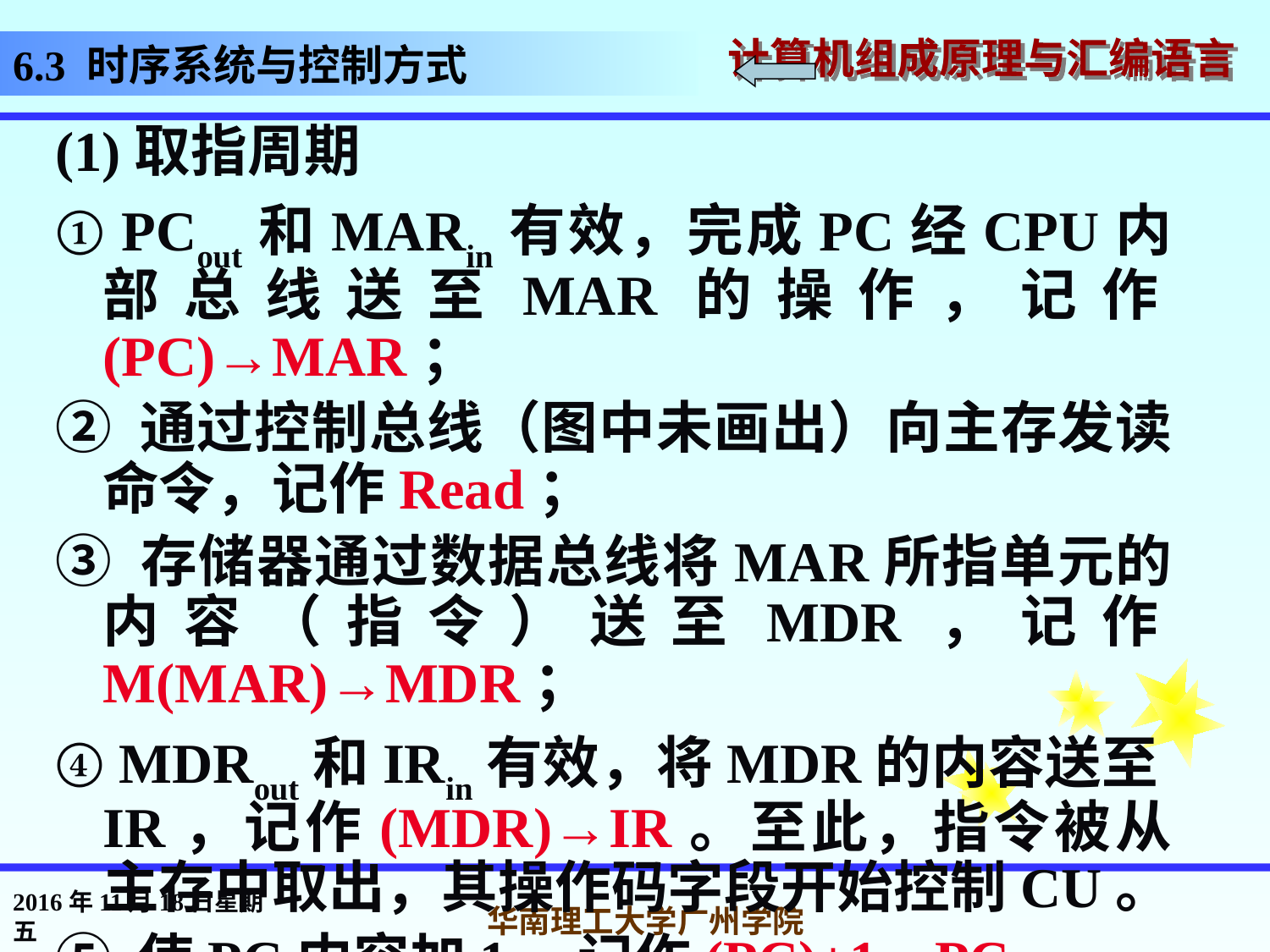

# 6.3 时序系统与控制方式

(1)取指周期
① PCout和MARin有效，完成PC经CPU内部总线送至MAR的操作，记作(PC)→MAR；
② 通过控制总线（图中未画出）向主存发读命令，记作Read；
③ 存储器通过数据总线将MAR所指单元的内容（指令）送至MDR，记作M(MAR)→MDR；
④ MDRout和IRin有效，将MDR的内容送至IR，记作(MDR)→IR。至此，指令被从主存中取出，其操作码字段开始控制CU。
⑤ 使PC内容加1，记作(PC)+1→PC。
2016年11月18日星期五
华南理工大学广州学院